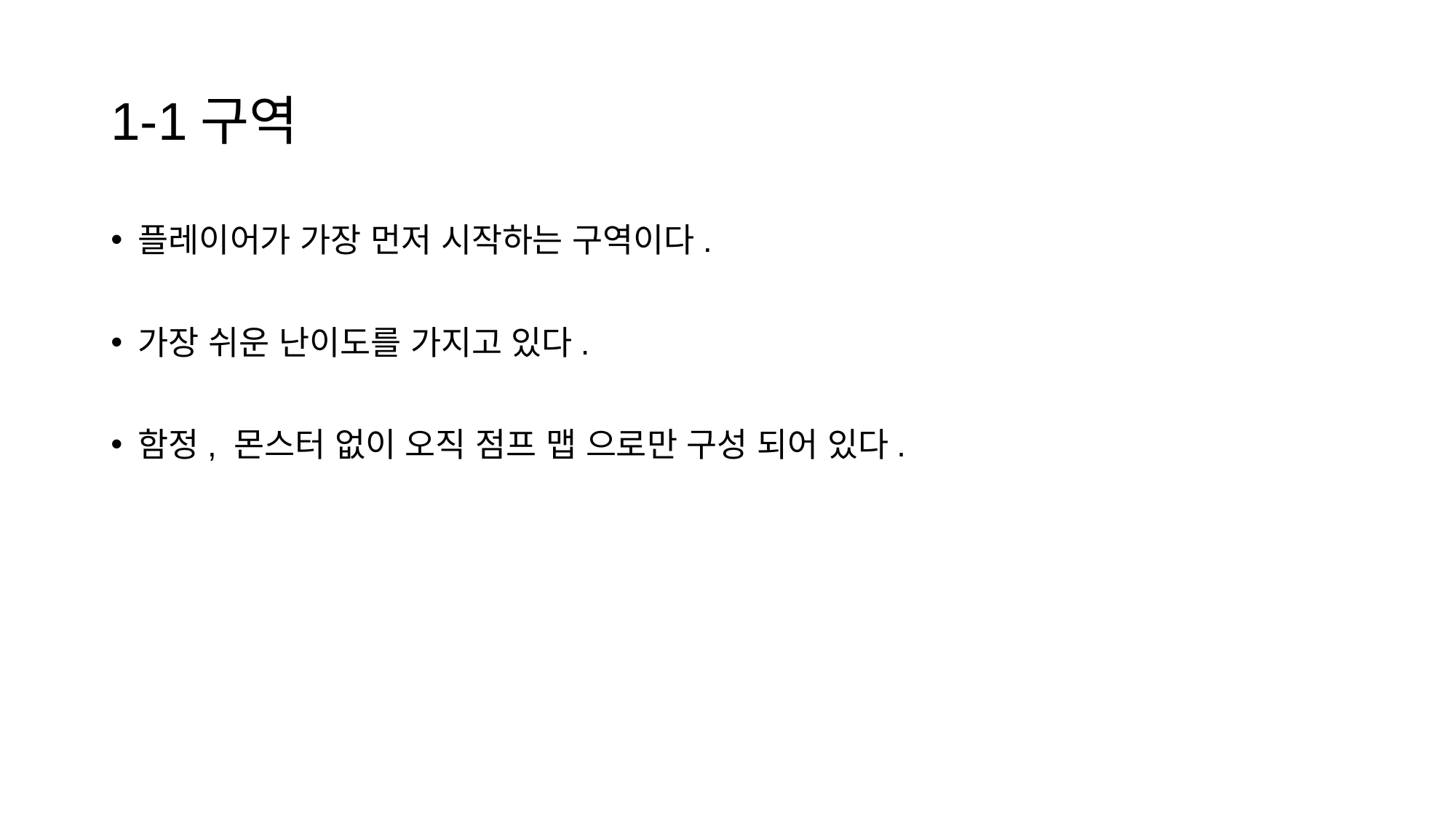

# 1-1구역
플레이어가 가장 먼저 시작하는 구역이다.

가장 쉬운 난이도를 가지고 있다.

함정, 몬스터 없이 오직 점프 맵 으로만 구성 되어 있다.